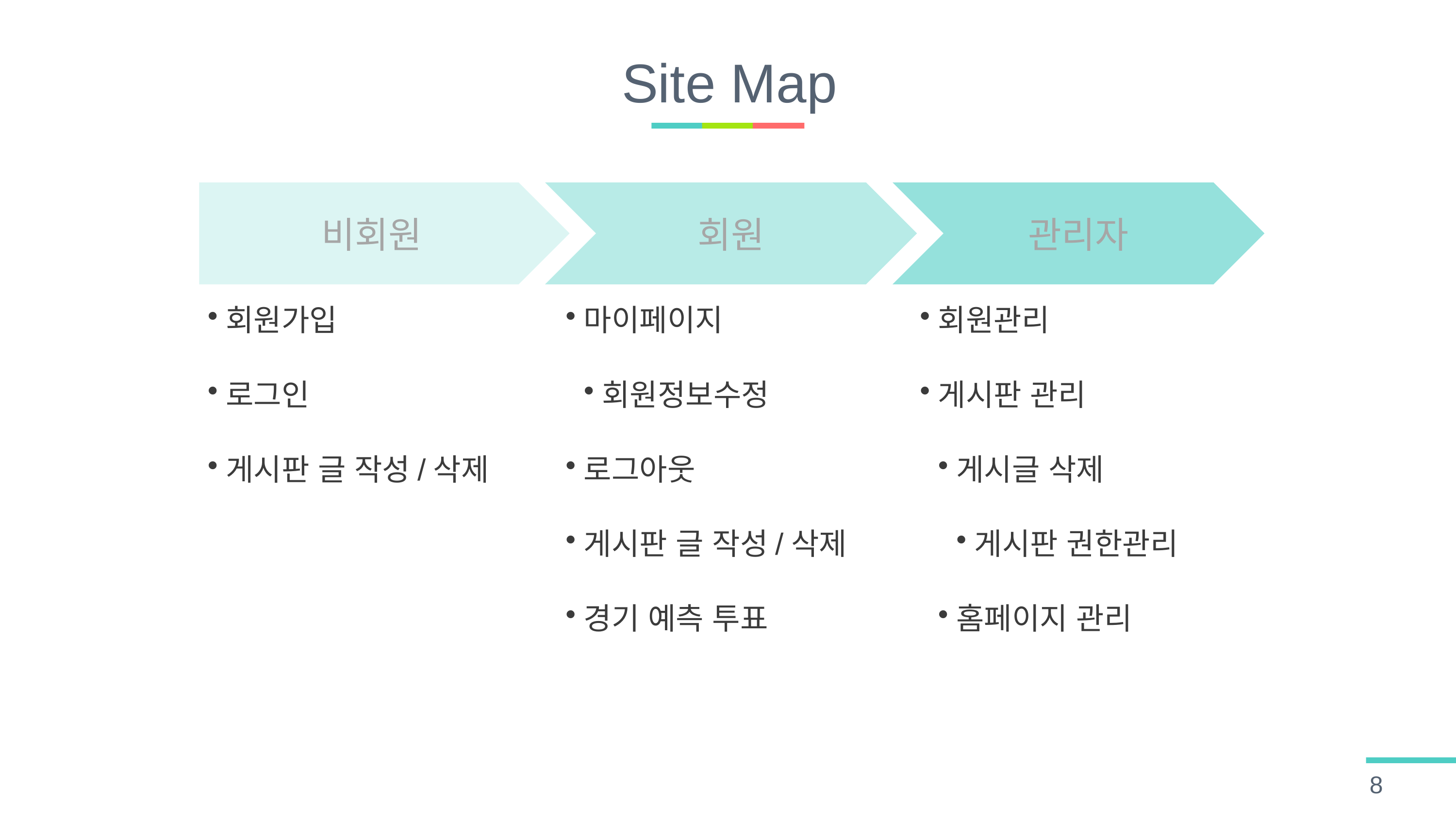

# Site Map
비회원
회원
관리자
회원가입

로그인

게시판 글 작성/삭제

마이페이지

회원정보수정

로그아웃

게시판 글 작성/삭제

경기 예측 투표

회원관리

게시판 관리

게시글 삭제

게시판 권한관리

홈페이지 관리
8